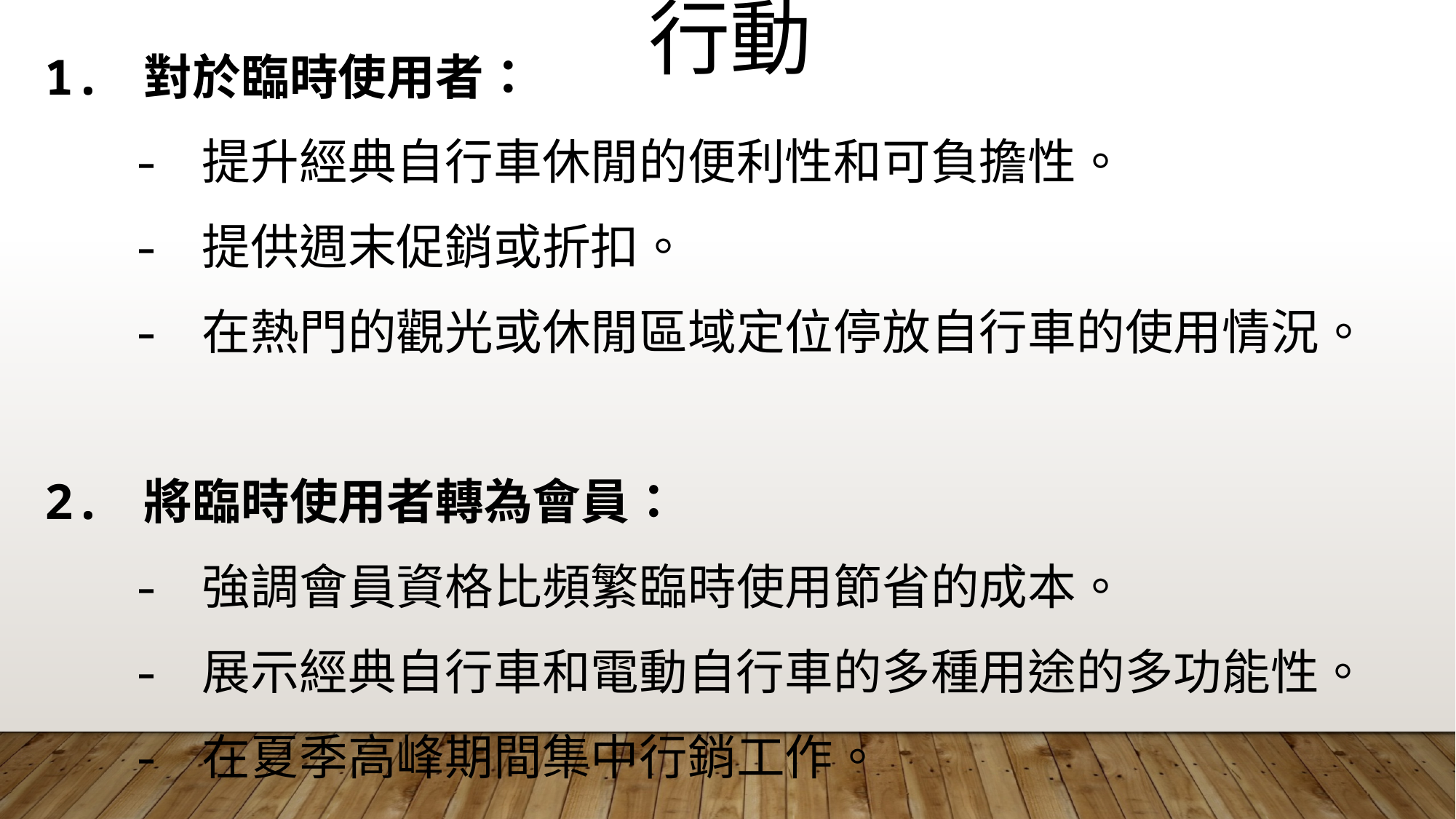

# 行動
1. 對於臨時使用者：
   - 提升經典自行車休閒的便利性和可負擔性。
   - 提供週末促銷或折扣。
   - 在熱門的觀光或休閒區域定位停放自行車的使用情況。

2. 將臨時使用者轉為會員：
   - 強調會員資格比頻繁臨時使用節省的成本。
   - 展示經典自行車和電動自行車的多種用途的多功能性。
   - 在夏季高峰期間集中行銷工作。